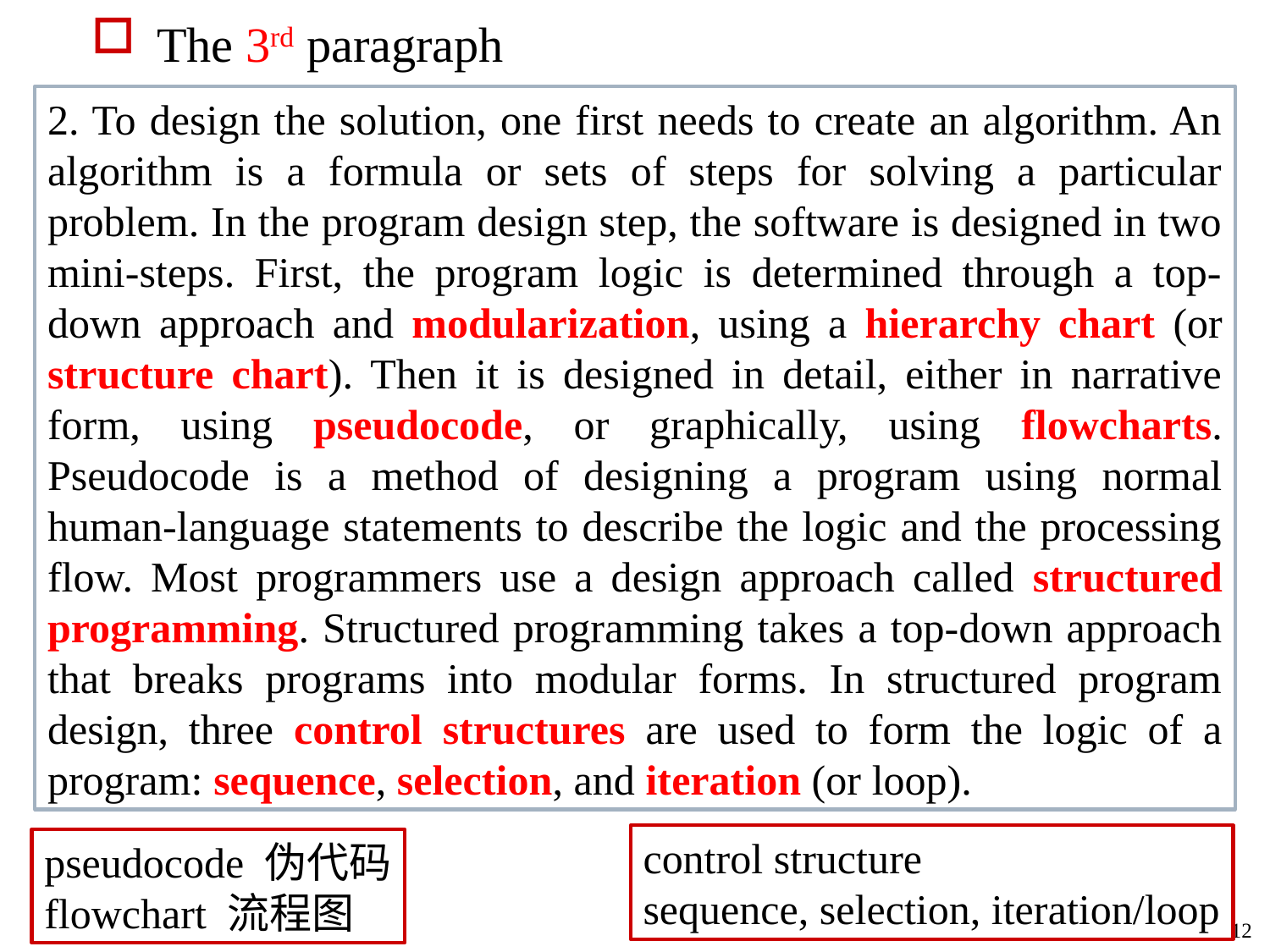

The 3rd paragraph
2. To design the solution, one first needs to create an algorithm. An algorithm is a formula or sets of steps for solving a particular problem. In the program design step, the software is designed in two mini-steps. First, the program logic is determined through a top-down approach and modularization, using a hierarchy chart (or structure chart). Then it is designed in detail, either in narrative form, using pseudocode, or graphically, using flowcharts. Pseudocode is a method of designing a program using normal human-language statements to describe the logic and the processing flow. Most programmers use a design approach called structured programming. Structured programming takes a top-down approach that breaks programs into modular forms. In structured program design, three control structures are used to form the logic of a program: sequence, selection, and iteration (or loop).
control structure
sequence, selection, iteration/loop
pseudocode 伪代码
flowchart 流程图
12